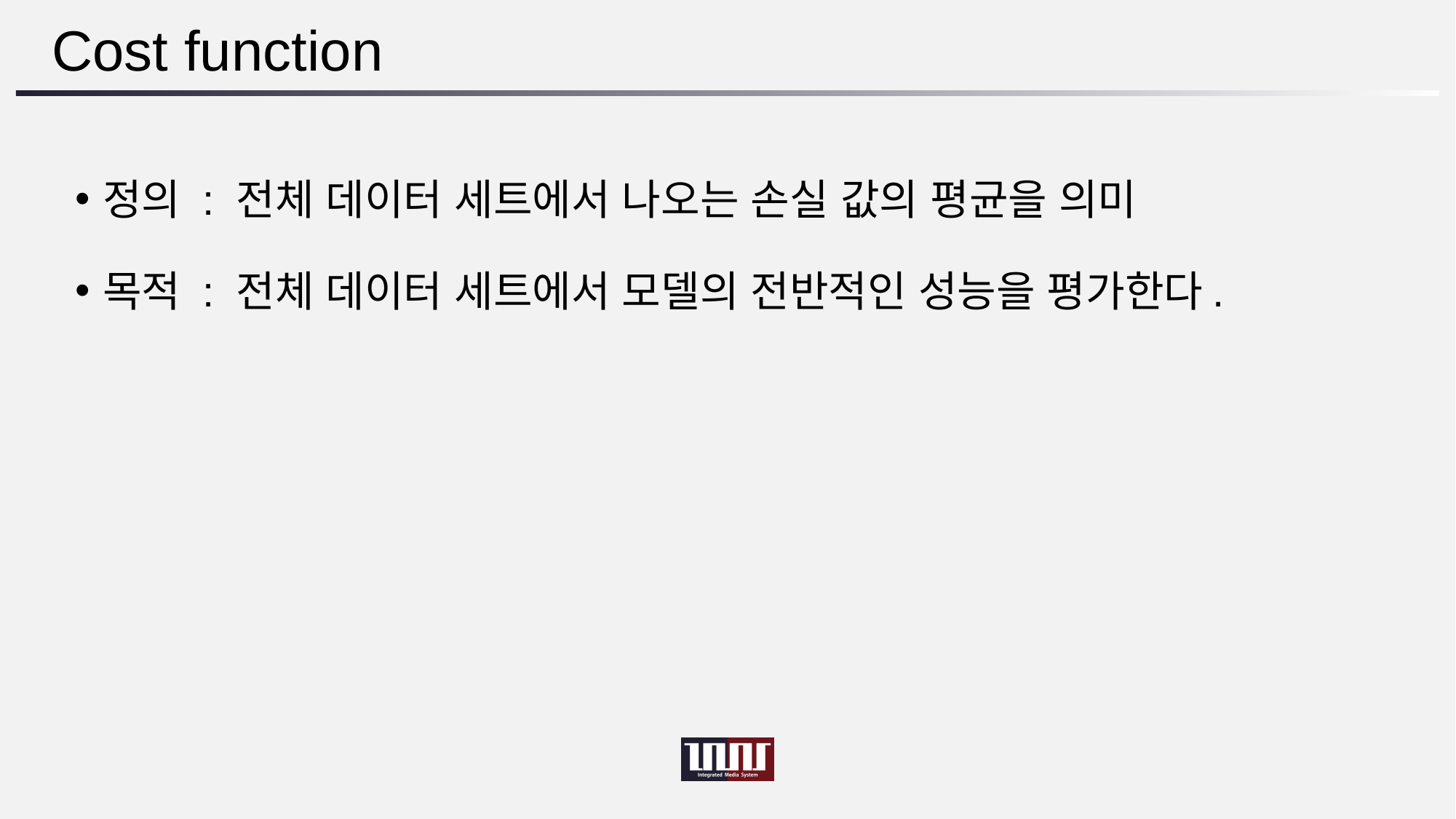

# Cost function
정의 : 전체 데이터 세트에서 나오는 손실 값의 평균을 의미
목적 : 전체 데이터 세트에서 모델의 전반적인 성능을 평가한다.